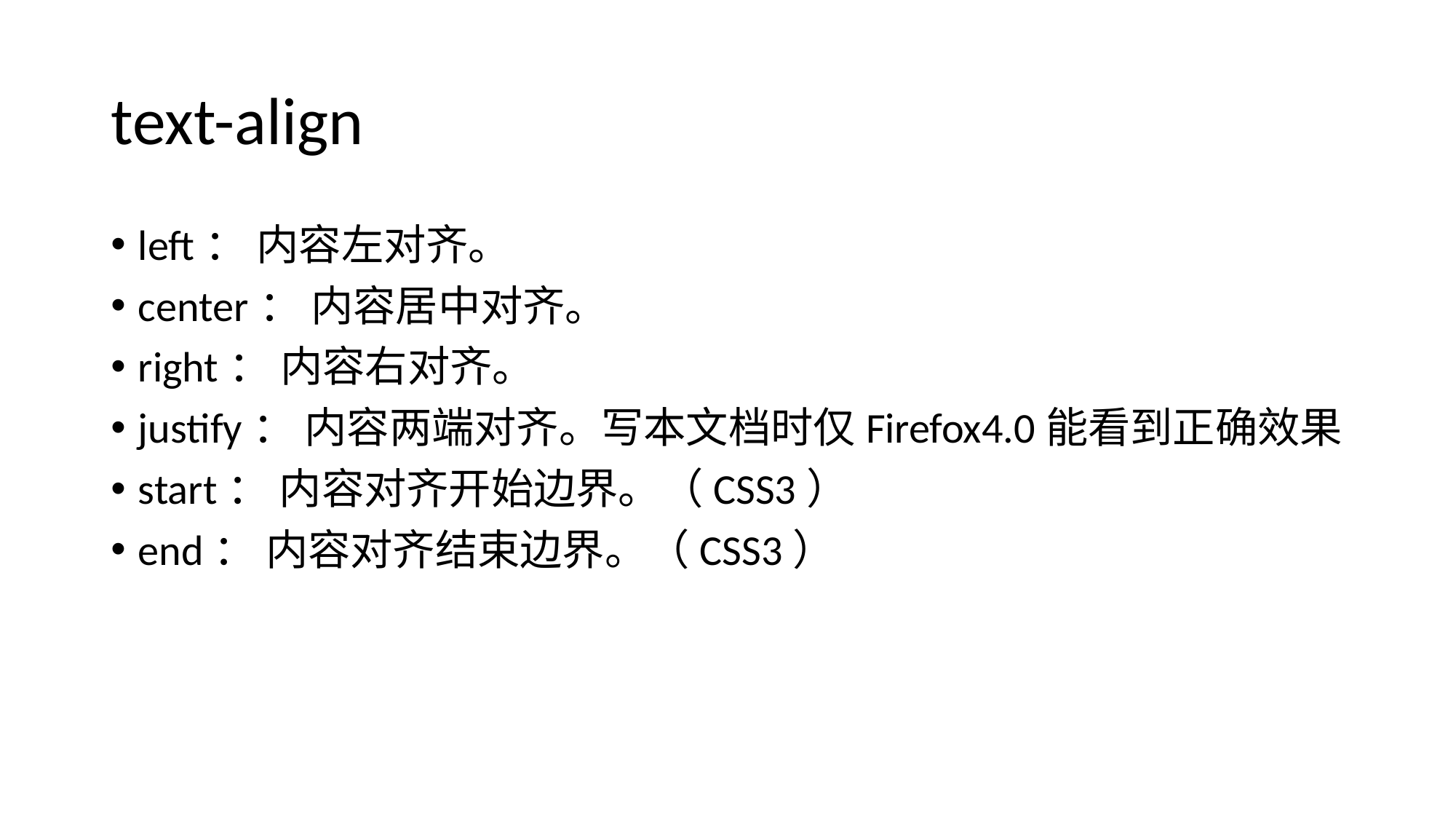

# text-align
left： 内容左对齐。
center： 内容居中对齐。
right： 内容右对齐。
justify： 内容两端对齐。写本文档时仅Firefox4.0能看到正确效果
start： 内容对齐开始边界。（CSS3）
end： 内容对齐结束边界。（CSS3）